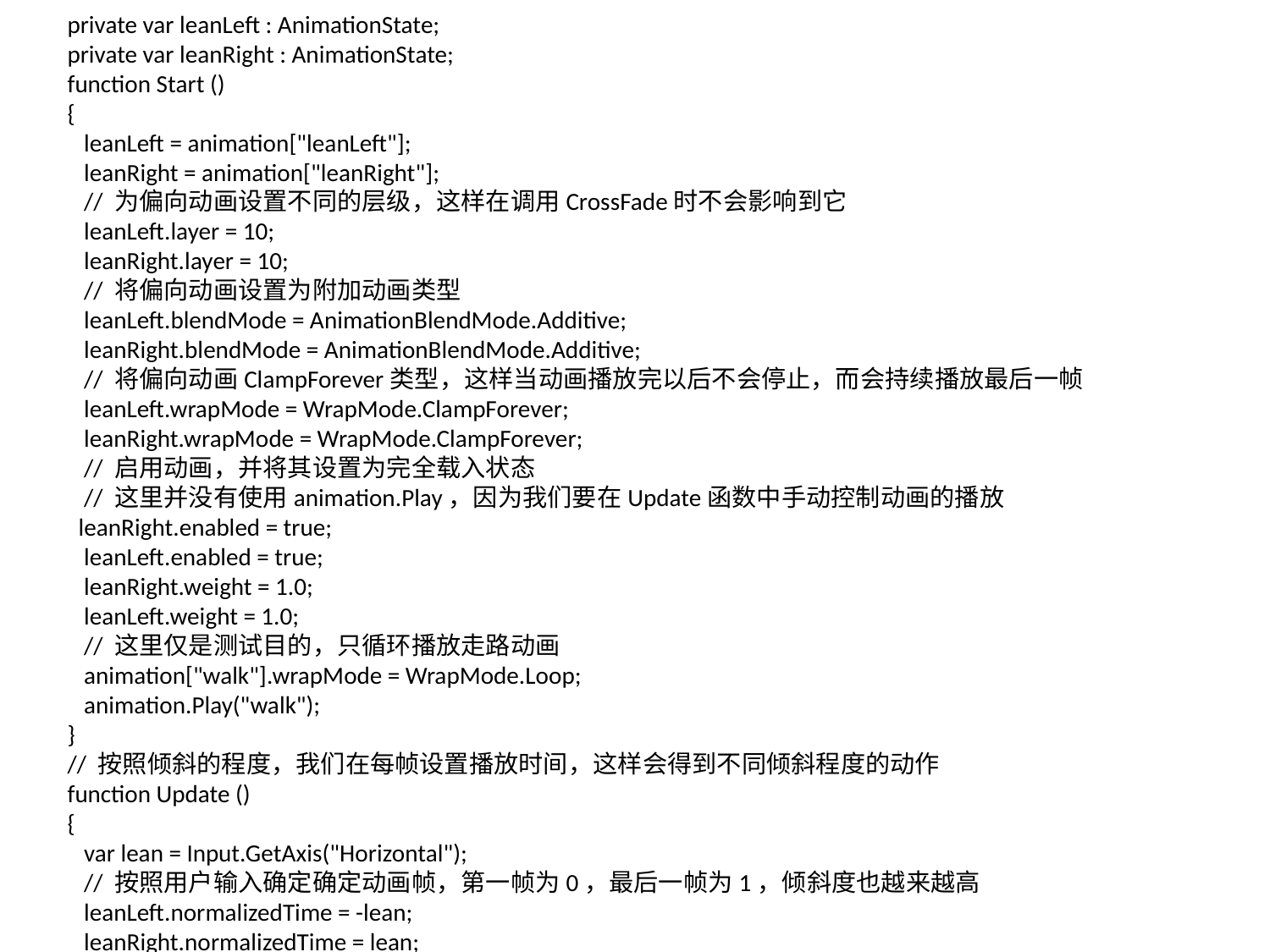

private var leanLeft : AnimationState;
private var leanRight : AnimationState;
function Start ()
{
   leanLeft = animation["leanLeft"];
   leanRight = animation["leanRight"];
   // 为偏向动画设置不同的层级，这样在调用CrossFade时不会影响到它
   leanLeft.layer = 10;
   leanRight.layer = 10;
   // 将偏向动画设置为附加动画类型
   leanLeft.blendMode = AnimationBlendMode.Additive;
   leanRight.blendMode = AnimationBlendMode.Additive;
   // 将偏向动画ClampForever类型，这样当动画播放完以后不会停止，而会持续播放最后一帧
   leanLeft.wrapMode = WrapMode.ClampForever;
   leanRight.wrapMode = WrapMode.ClampForever;
   // 启用动画，并将其设置为完全载入状态
   // 这里并没有使用animation.Play，因为我们要在Update函数中手动控制动画的播放
  leanRight.enabled = true;
   leanLeft.enabled = true;
   leanRight.weight = 1.0;
   leanLeft.weight = 1.0;
   // 这里仅是测试目的，只循环播放走路动画
   animation["walk"].wrapMode = WrapMode.Loop;
   animation.Play("walk");
}
// 按照倾斜的程度，我们在每帧设置播放时间，这样会得到不同倾斜程度的动作
function Update ()
{
   var lean = Input.GetAxis("Horizontal");
   // 按照用户输入确定确定动画帧，第一帧为0，最后一帧为1，倾斜度也越来越高
   leanLeft.normalizedTime = -lean;
   leanRight.normalizedTime = lean;
}
#